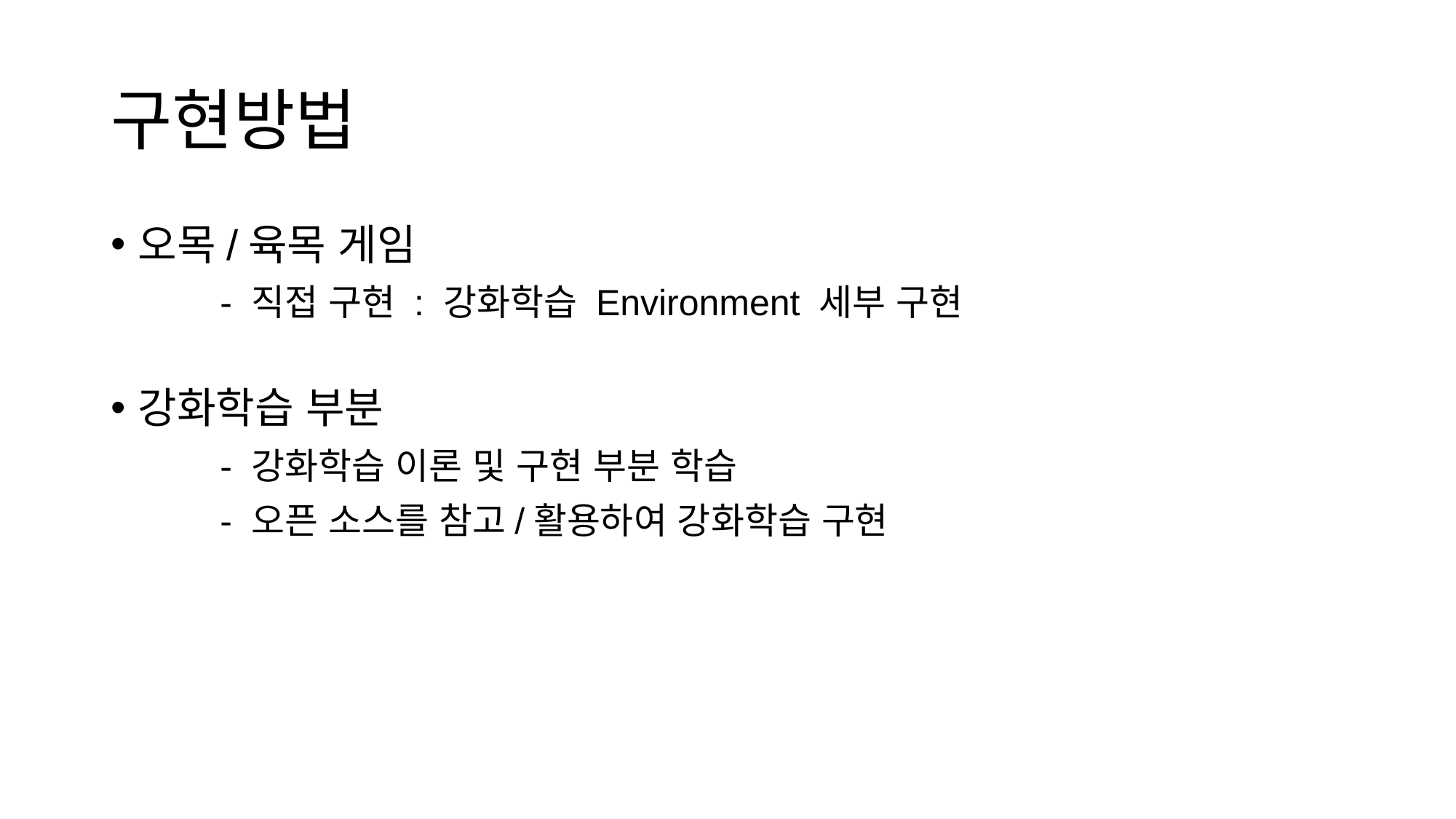

# 구현방법
오목/육목 게임
	- 직접 구현 : 강화학습 Environment 세부 구현

강화학습 부분
	- 강화학습 이론 및 구현 부분 학습
	- 오픈 소스를 참고/활용하여 강화학습 구현